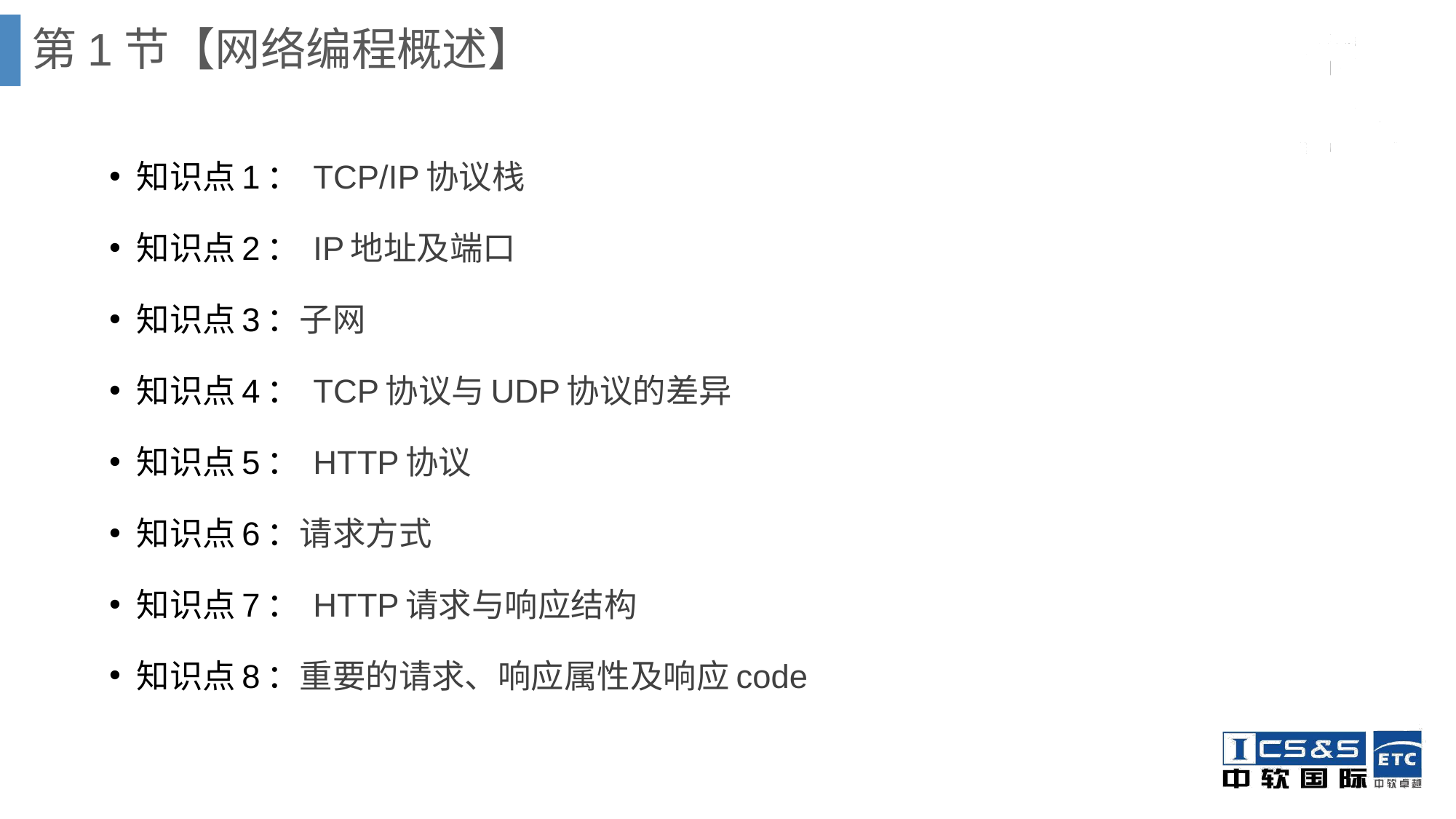

# 第1节【网络编程概述】
知识点1： TCP/IP协议栈
知识点2： IP地址及端口
知识点3：子网
知识点4： TCP协议与UDP协议的差异
知识点5： HTTP协议
知识点6：请求方式
知识点7： HTTP请求与响应结构
知识点8：重要的请求、响应属性及响应code